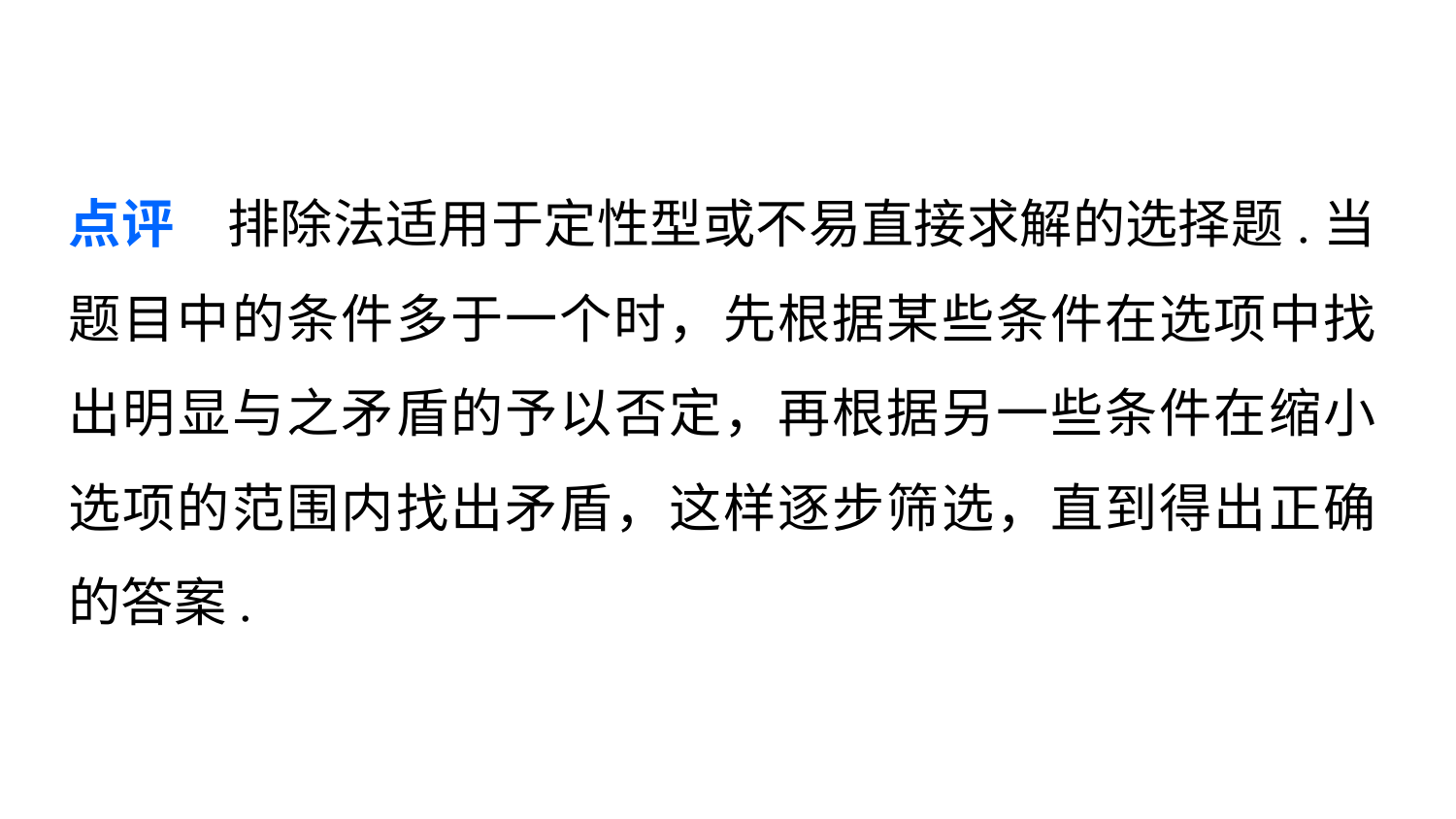

点评　排除法适用于定性型或不易直接求解的选择题.当题目中的条件多于一个时，先根据某些条件在选项中找出明显与之矛盾的予以否定，再根据另一些条件在缩小选项的范围内找出矛盾，这样逐步筛选，直到得出正确的答案.